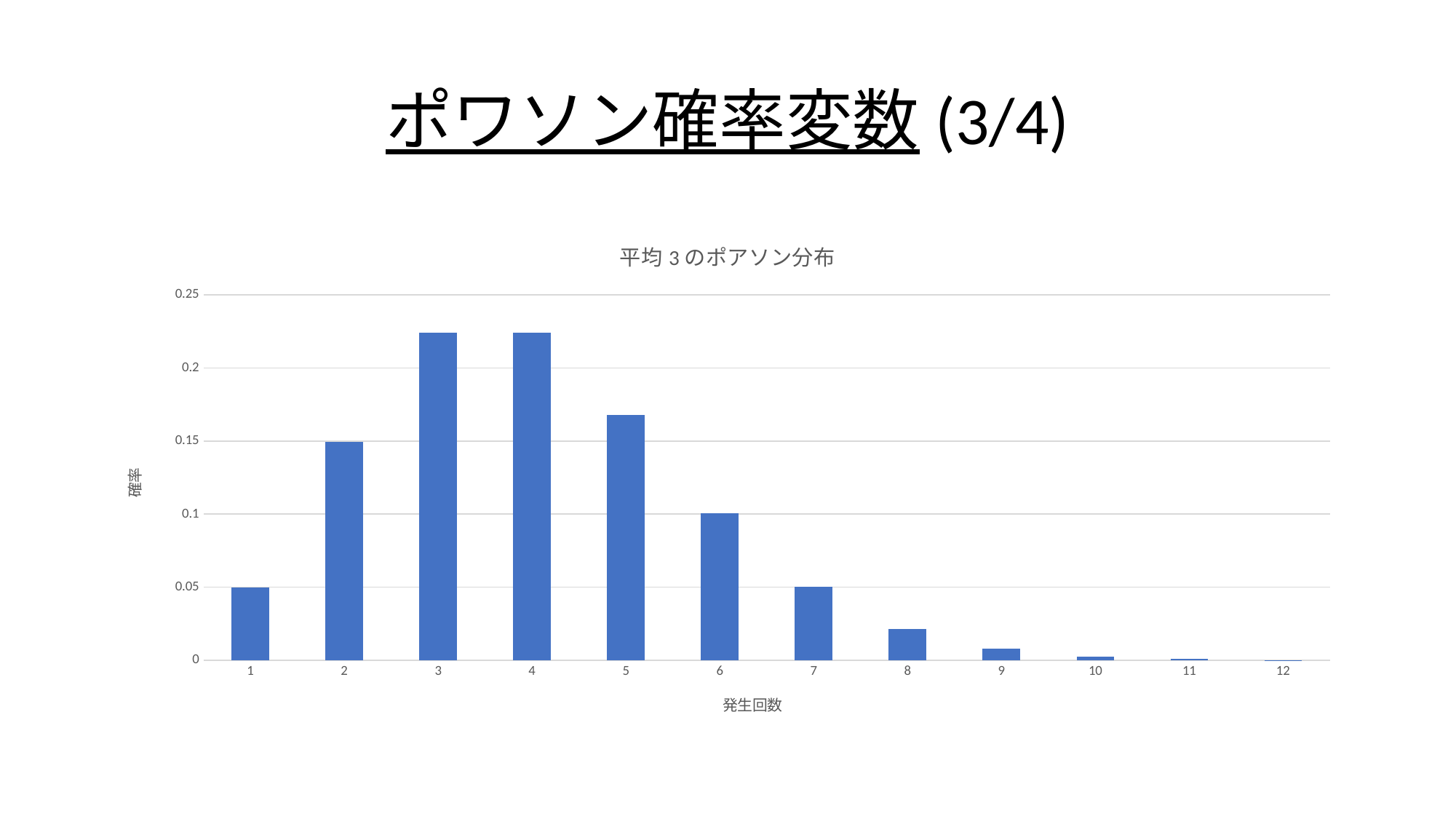

# ポワソン確率変数(3/4)

### Chart: 平均3のポアソン分布

| Category | その確率 |
|---|---|